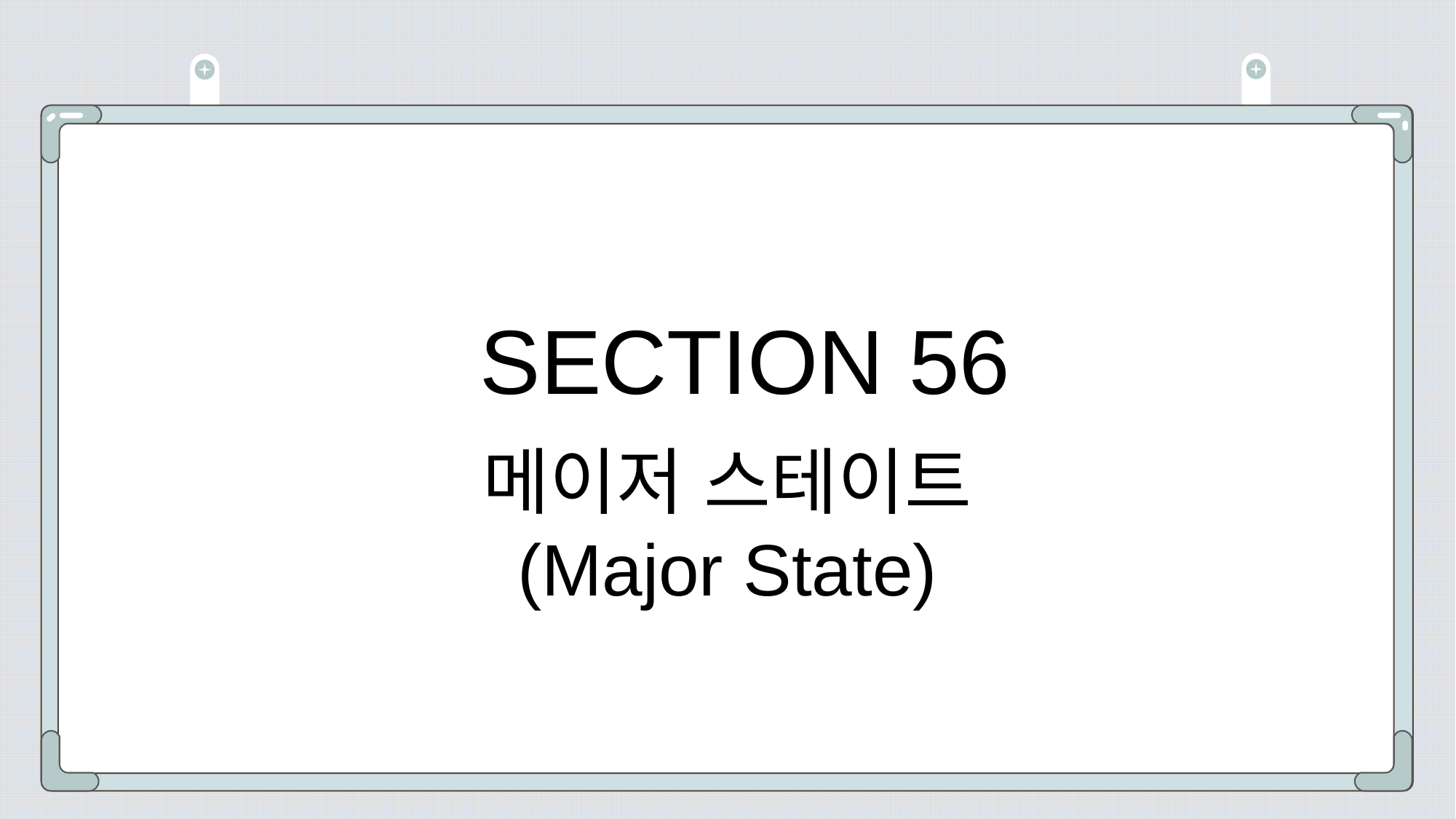

# SECTION 56
메이저 스테이트
(Major State)